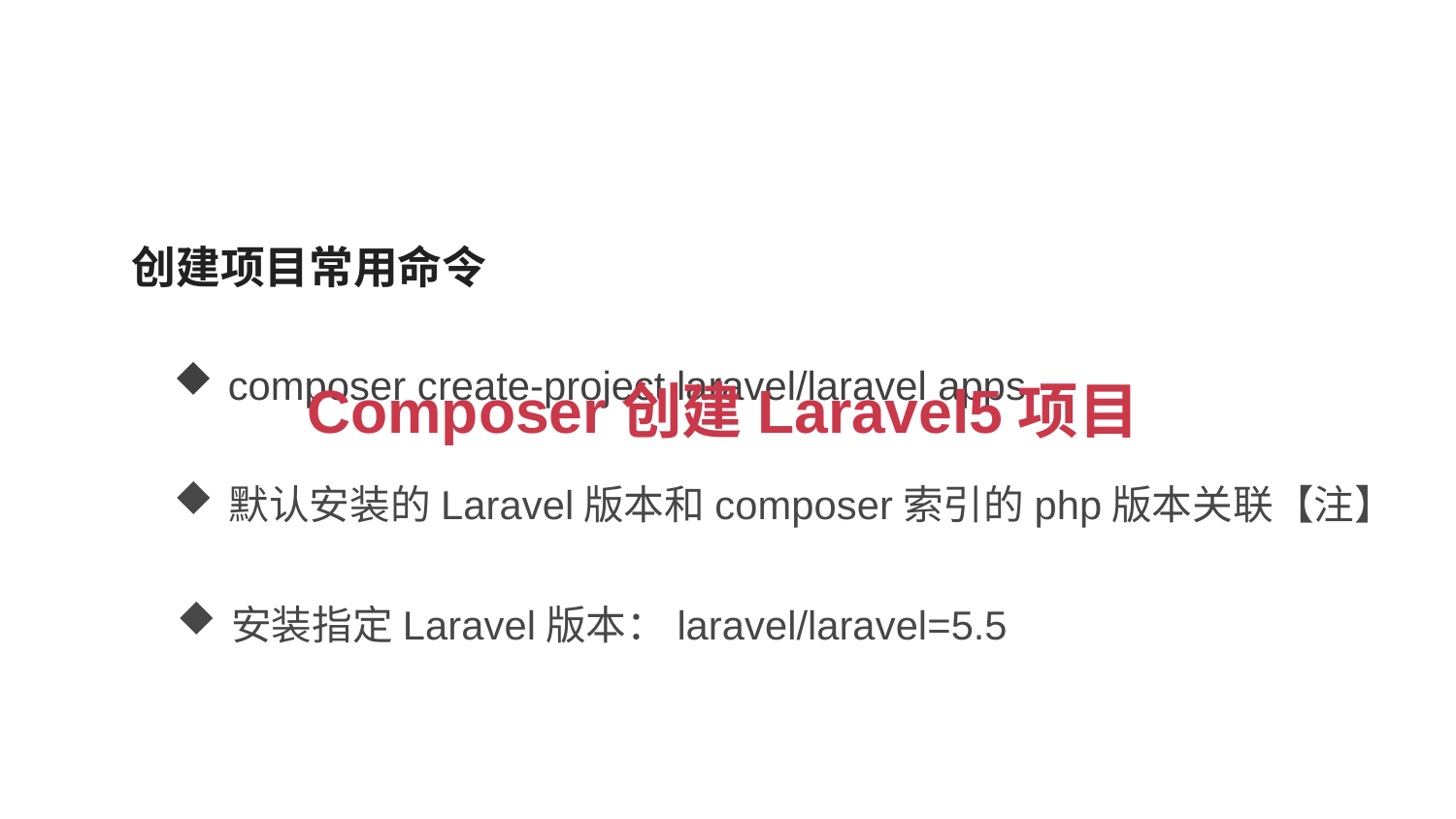

创建项目常用命令
composer create-project laravel/laravel apps
Composer创建Laravel5项目
默认安装的Laravel版本和composer索引的php版本关联【注】
安装指定Laravel版本：laravel/laravel=5.5